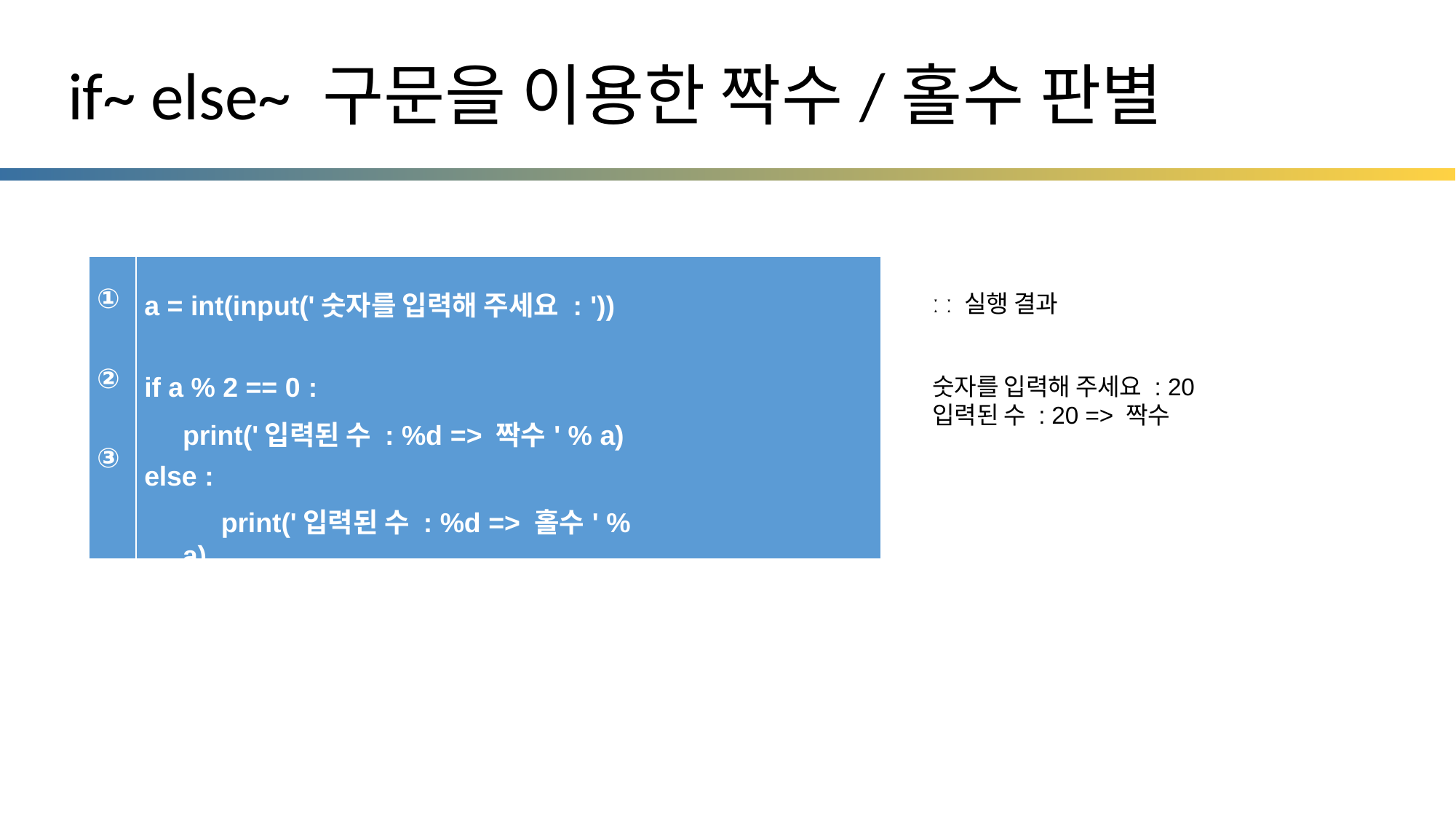

# if~ else~ 구문을 이용한 짝수/홀수 판별
| ① ② ③ | a = int(input('숫자를 입력해 주세요 : ')) if a % 2 == 0 : print('입력된 수 : %d => 짝수' % a) else : print('입력된 수 : %d => 홀수' % a) |
| --- | --- |
| ː ː 실행 결과 |
| --- |
| 숫자를 입력해 주세요 : 20 입력된 수 : 20 => 짝수 |